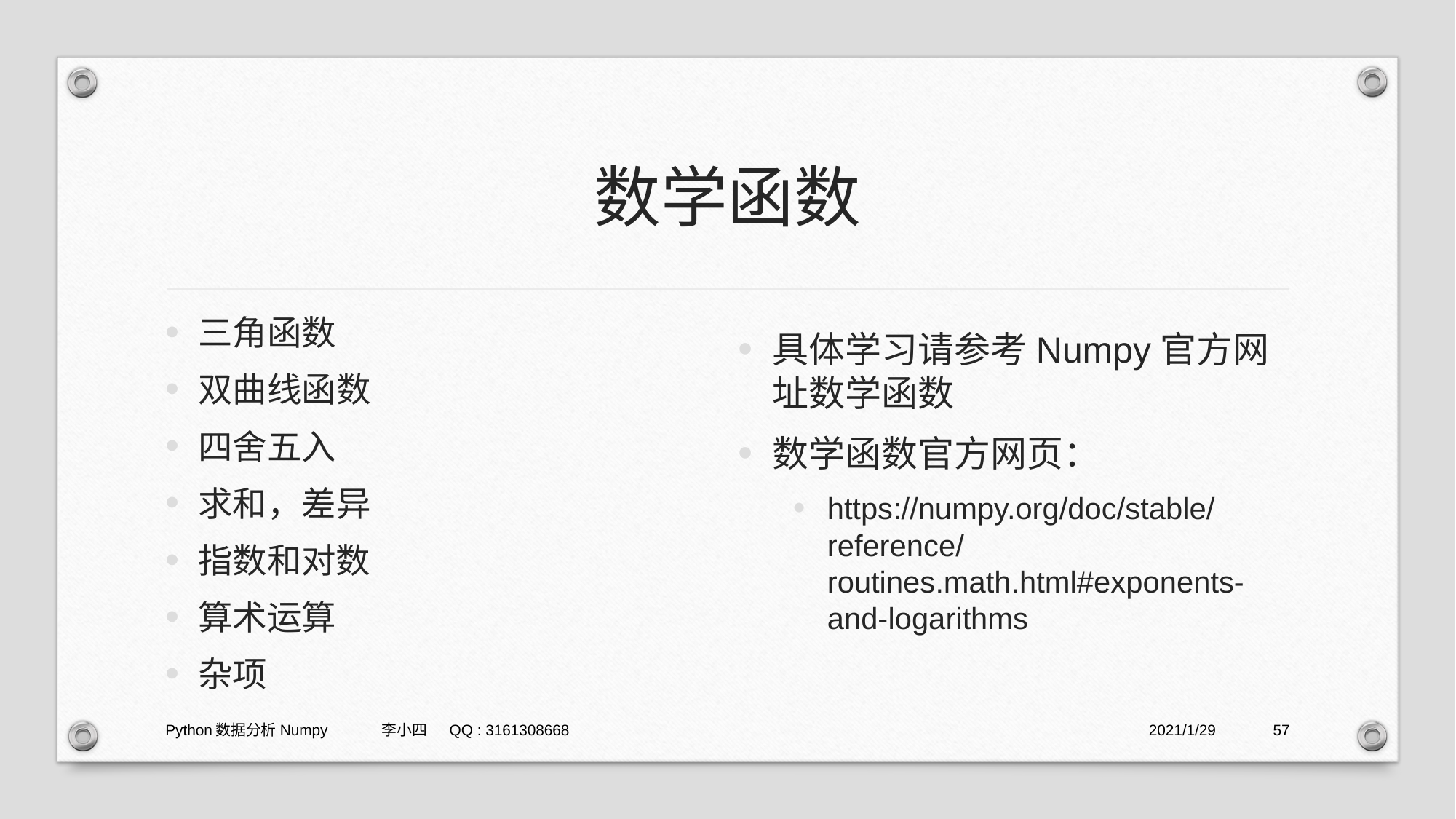

# 数学函数
三角函数
双曲线函数
四舍五入
求和，差异
指数和对数
算术运算
杂项
具体学习请参考Numpy官方网址数学函数
数学函数官方网页：
https://numpy.org/doc/stable/reference/routines.math.html#exponents-and-logarithms
Python数据分析Numpy            李小四    QQ : 3161308668
2021/1/29
57